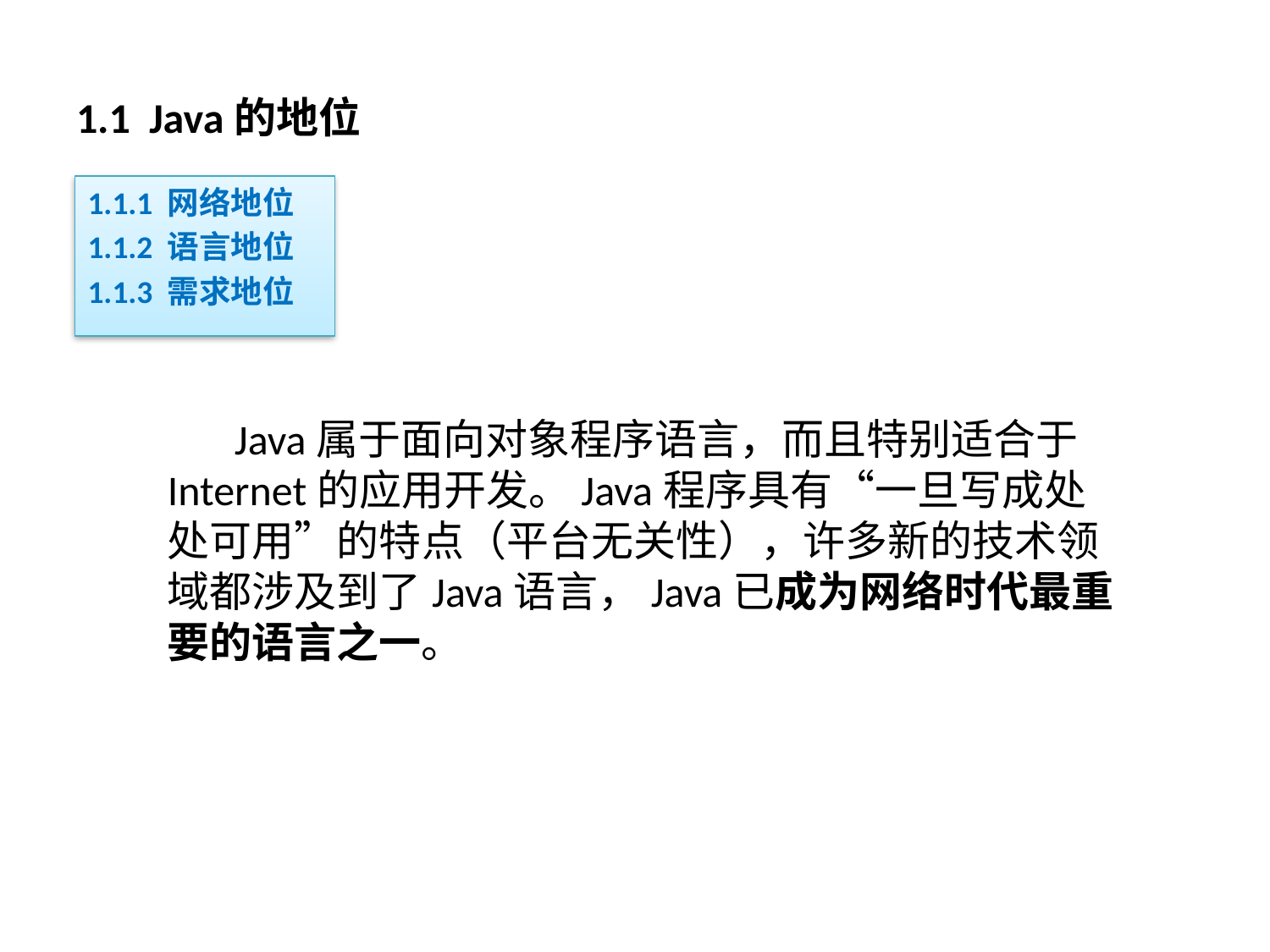

# 1.1  Java的地位
1.1.1 网络地位
1.1.2 语言地位
1.1.3 需求地位

       Java属于面向对象程序语言，而且特别适合于Internet的应用开发。Java程序具有“一旦写成处处可用”的特点（平台无关性），许多新的技术领域都涉及到了Java语言，Java已成为网络时代最重要的语言之一。